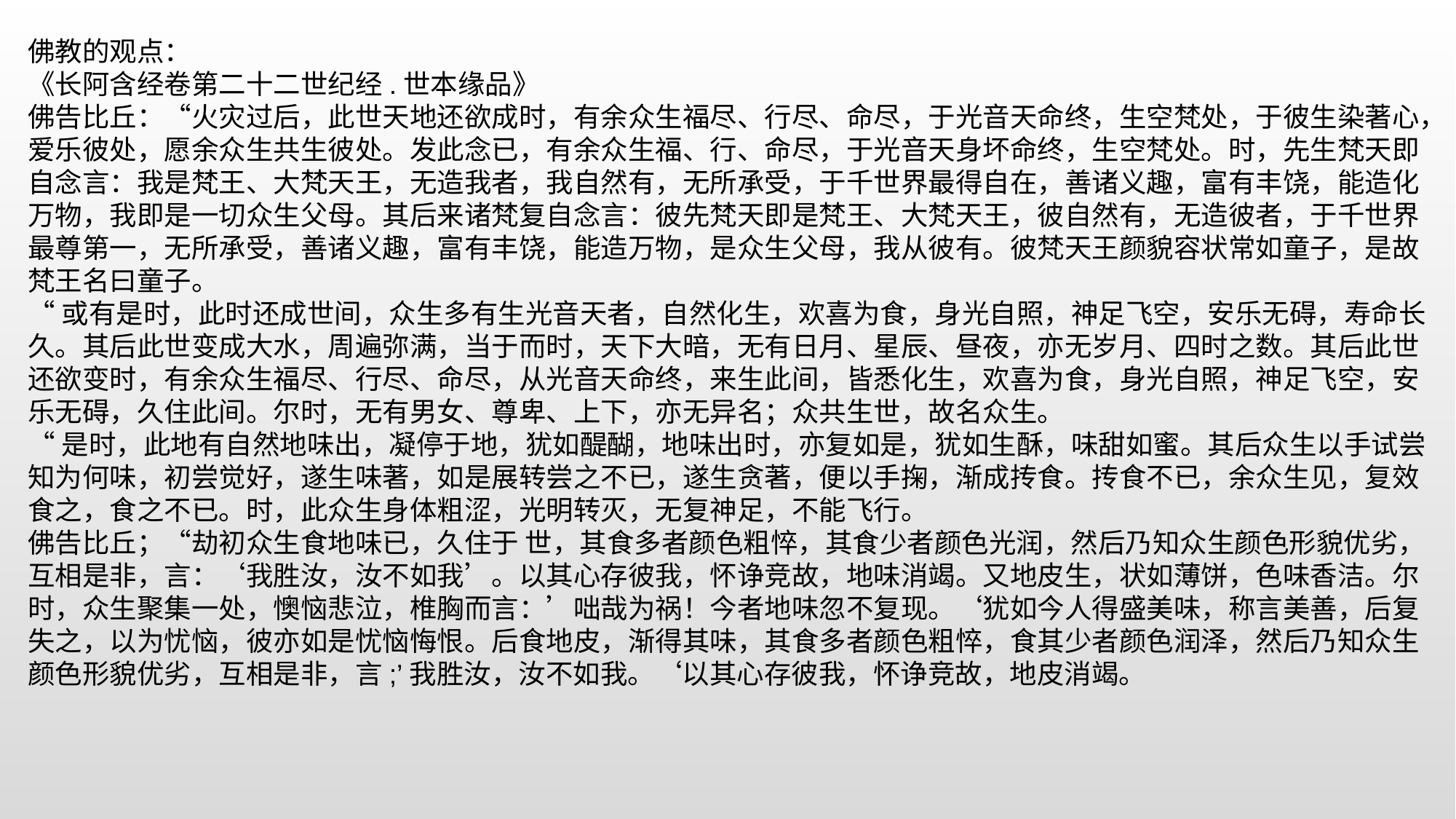

佛教的观点：
《长阿含经卷第二十二世纪经.世本缘品》
佛告比丘：“火灾过后，此世天地还欲成时，有余众生福尽、行尽、命尽，于光音天命终，生空梵处，于彼生染著心，爱乐彼处，愿余众生共生彼处。发此念已，有余众生福、行、命尽，于光音天身坏命终，生空梵处。时，先生梵天即自念言：我是梵王、大梵天王，无造我者，我自然有，无所承受，于千世界最得自在，善诸义趣，富有丰饶，能造化万物，我即是一切众生父母。其后来诸梵复自念言：彼先梵天即是梵王、大梵天王，彼自然有，无造彼者，于千世界最尊第一，无所承受，善诸义趣，富有丰饶，能造万物，是众生父母，我从彼有。彼梵天王颜貌容状常如童子，是故梵王名曰童子。
“或有是时，此时还成世间，众生多有生光音天者，自然化生，欢喜为食，身光自照，神足飞空，安乐无碍，寿命长久。其后此世变成大水，周遍弥满，当于而时，天下大暗，无有日月、星辰、昼夜，亦无岁月、四时之数。其后此世还欲变时，有余众生福尽、行尽、命尽，从光音天命终，来生此间，皆悉化生，欢喜为食，身光自照，神足飞空，安乐无碍，久住此间。尔时，无有男女、尊卑、上下，亦无异名；众共生世，故名众生。
“是时，此地有自然地味出，凝停于地，犹如醍醐，地味出时，亦复如是，犹如生酥，味甜如蜜。其后众生以手试尝知为何味，初尝觉好，遂生味著，如是展转尝之不已，遂生贪著，便以手掬，渐成抟食。抟食不已，余众生见，复效食之，食之不已。时，此众生身体粗涩，光明转灭，无复神足，不能飞行。
佛告比丘；“劫初众生食地味已，久住于 世，其食多者颜色粗悴，其食少者颜色光润，然后乃知众生颜色形貌优劣，互相是非，言：‘我胜汝，汝不如我’。以其心存彼我，怀诤竞故，地味消竭。又地皮生，状如薄饼，色味香洁。尔时，众生聚集一处，懊恼悲泣，椎胸而言：’咄哉为祸！今者地味忽不复现。‘犹如今人得盛美味，称言美善，后复失之，以为忧恼，彼亦如是忧恼悔恨。后食地皮，渐得其味，其食多者颜色粗悴，食其少者颜色润泽，然后乃知众生颜色形貌优劣，互相是非，言;’我胜汝，汝不如我。‘以其心存彼我，怀诤竞故，地皮消竭。